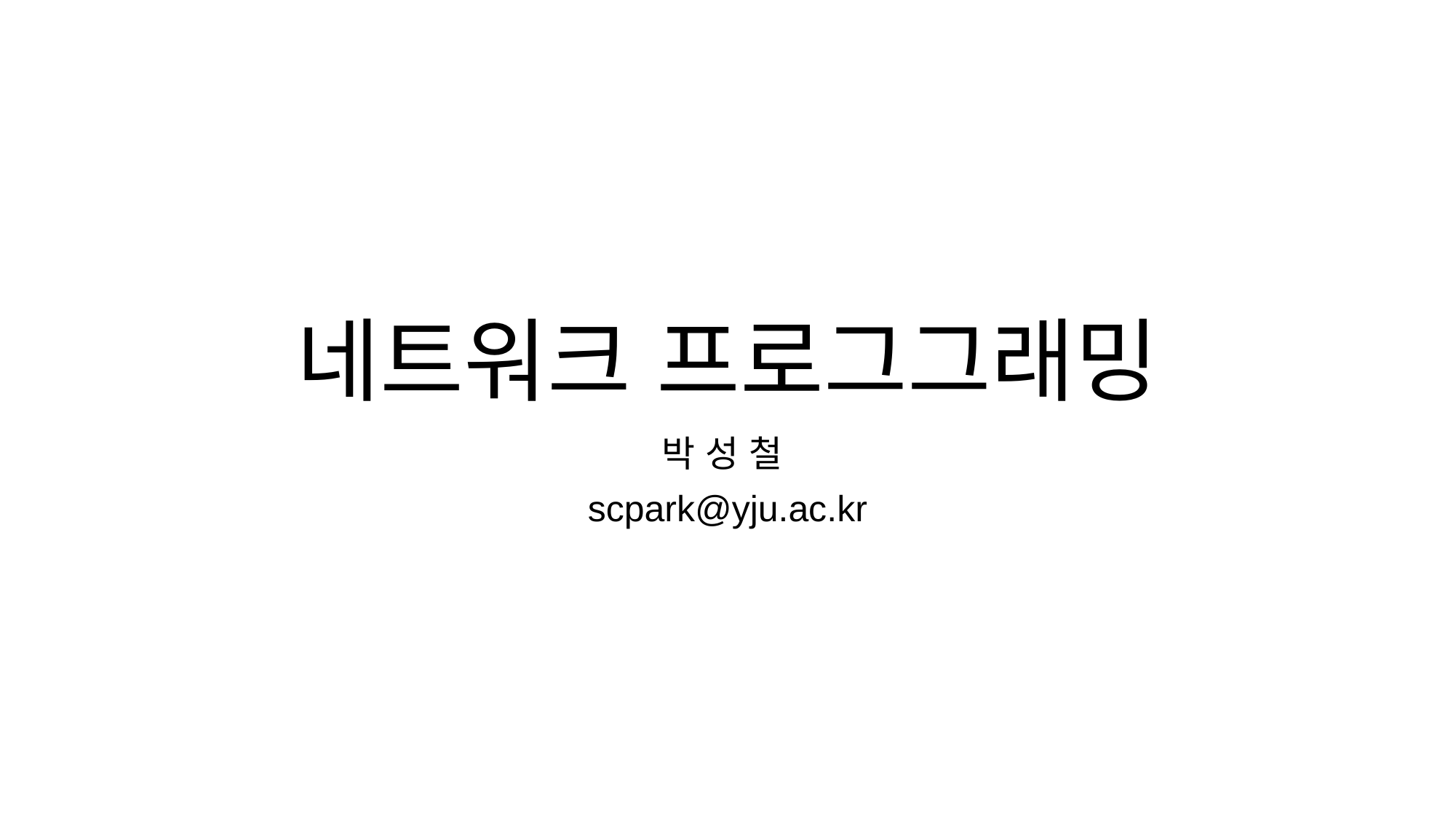

# 네트워크 프로그그래밍
박 성 철
scpark@yju.ac.kr